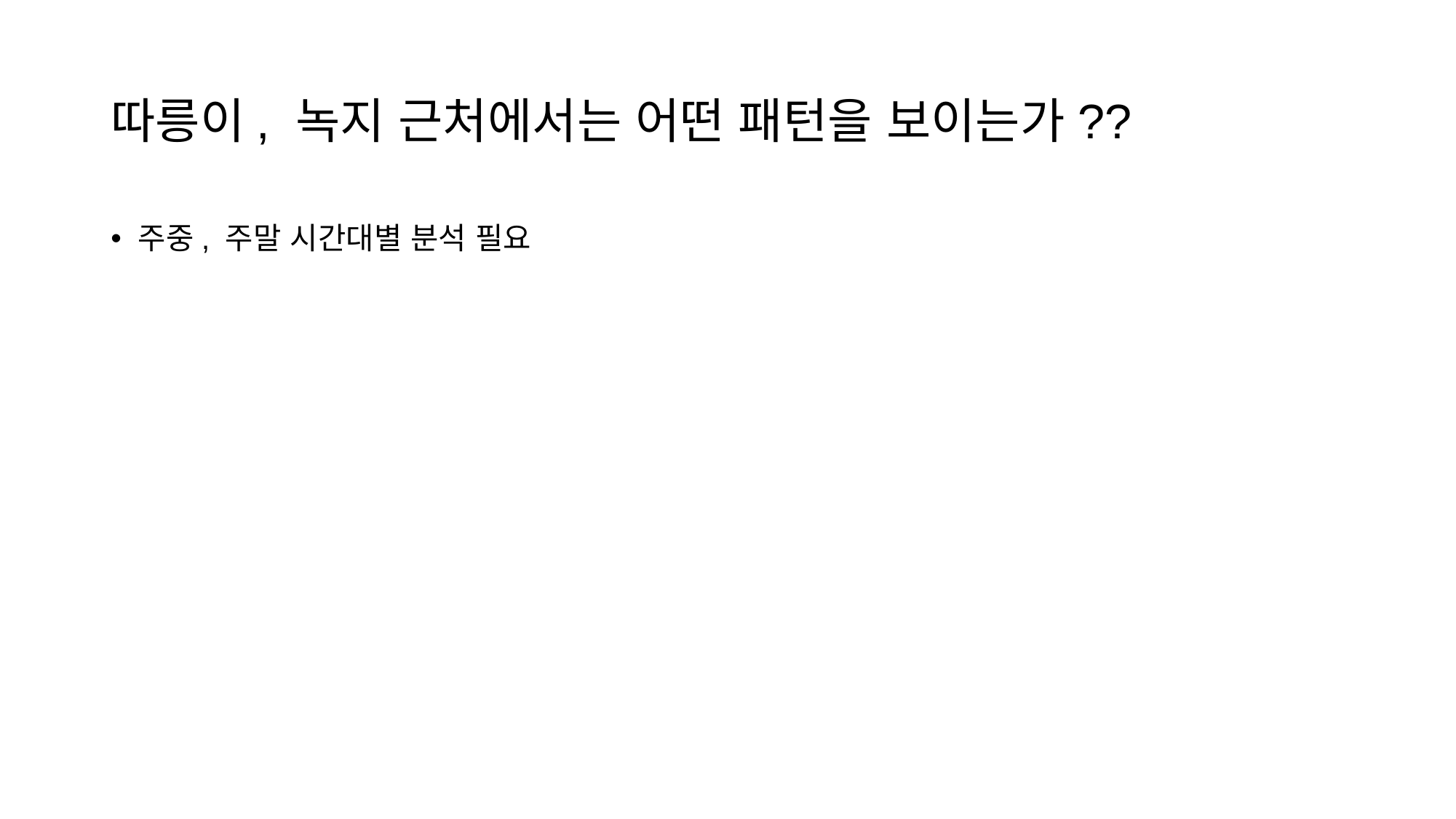

# 따릉이, 녹지 근처에서는 어떤 패턴을 보이는가??
주중, 주말 시간대별 분석 필요